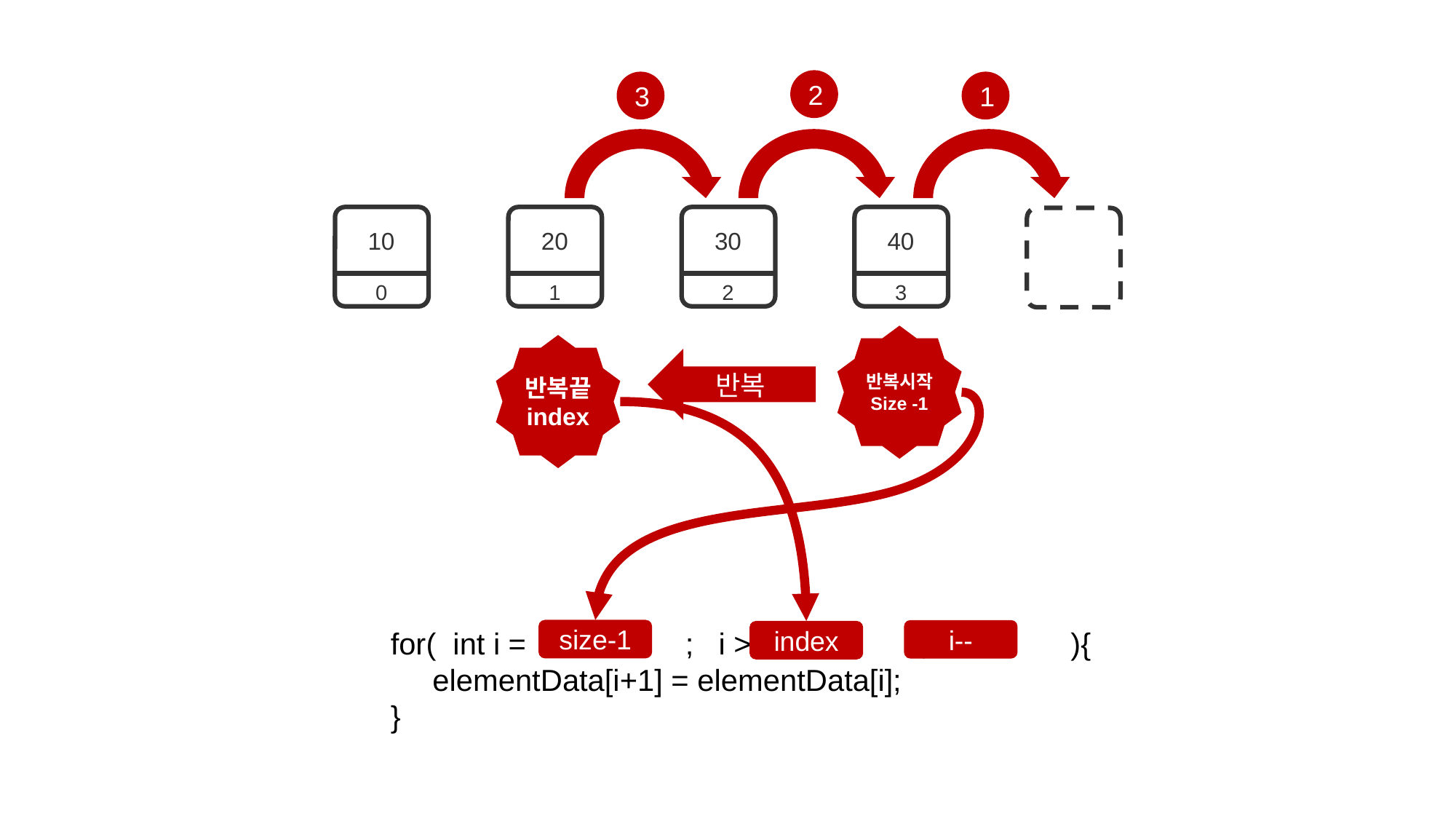

2
3
1

10
0

20
1

30
2

40
3

반복시작
Size -1
반복끝
index
반복
for(  int i =                   ;   i >=                  ;                 ){
     elementData[i+1] = elementData[i];
}
size-1
i--
index